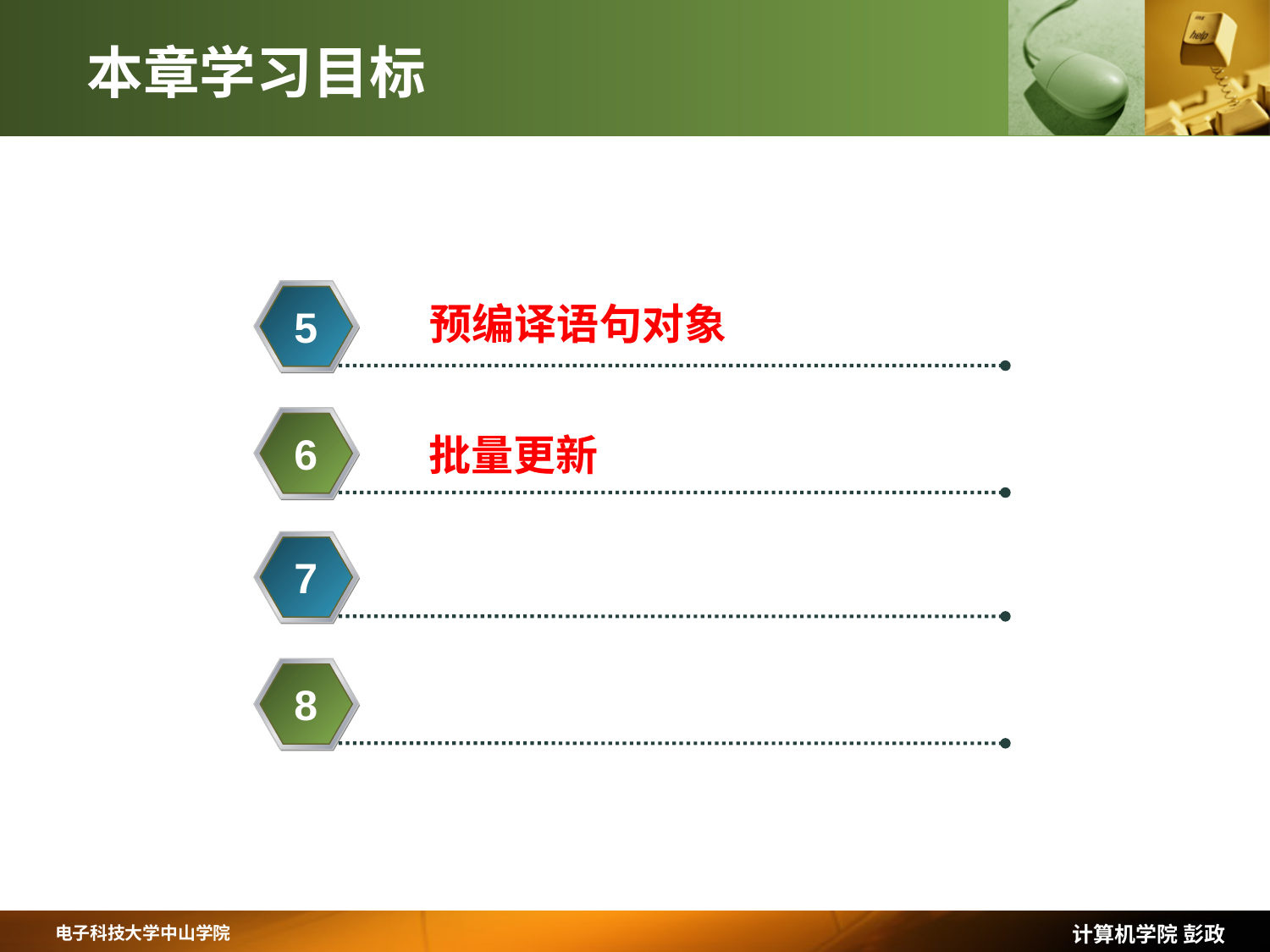

# 本章学习目标

预编译语句对象
5

6
批量更新

7

8

计算机学院 彭政
电子科技大学中山学院